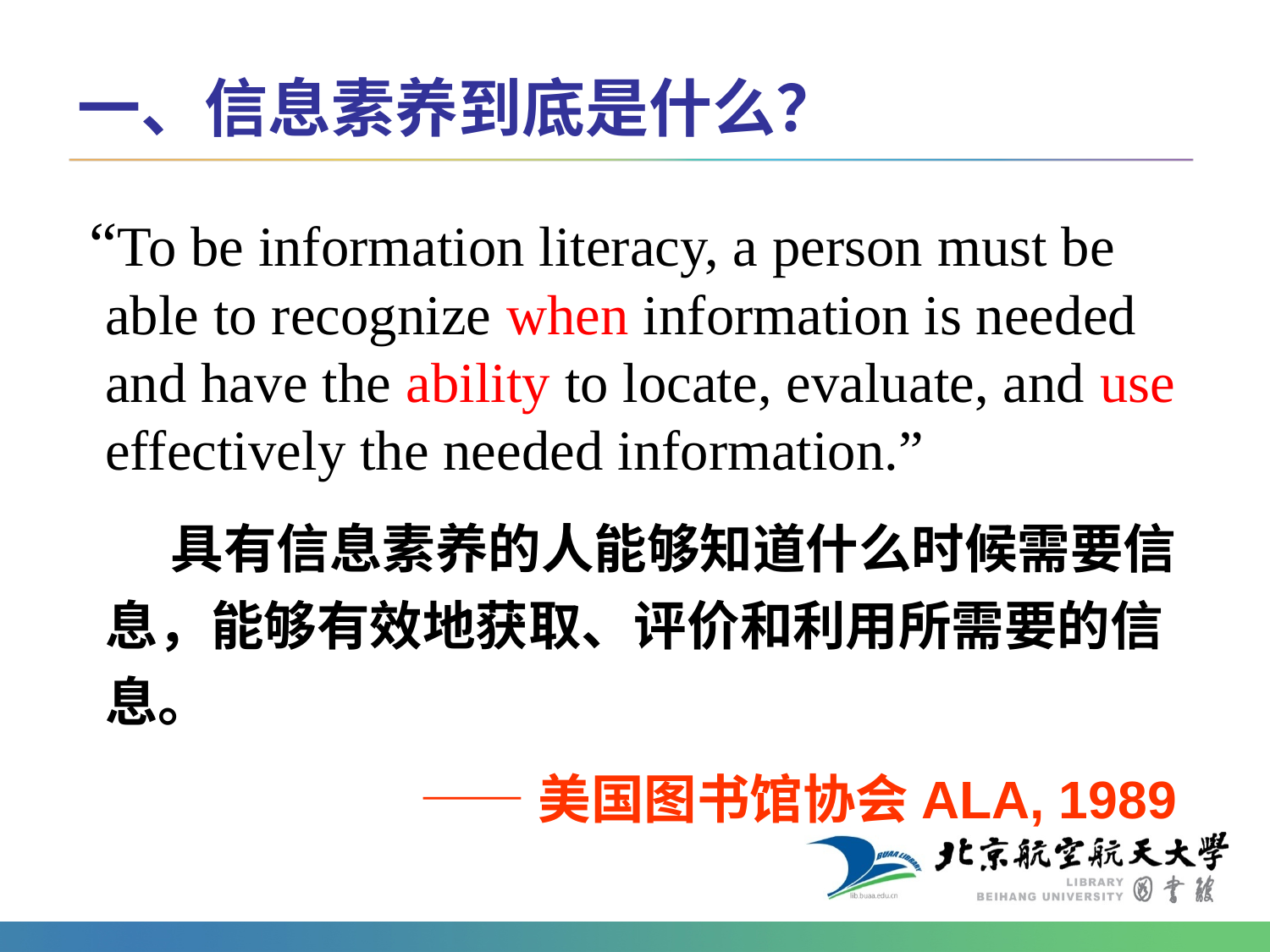

# 一、信息素养到底是什么？
  “To be information literacy, a person must be able to recognize when information is needed and have the ability to locate, evaluate, and use effectively the needed information.”
　　具有信息素养的人能够知道什么时候需要信息，能够有效地获取、评价和利用所需要的信息。
                              ——美国图书馆协会ALA, 1989